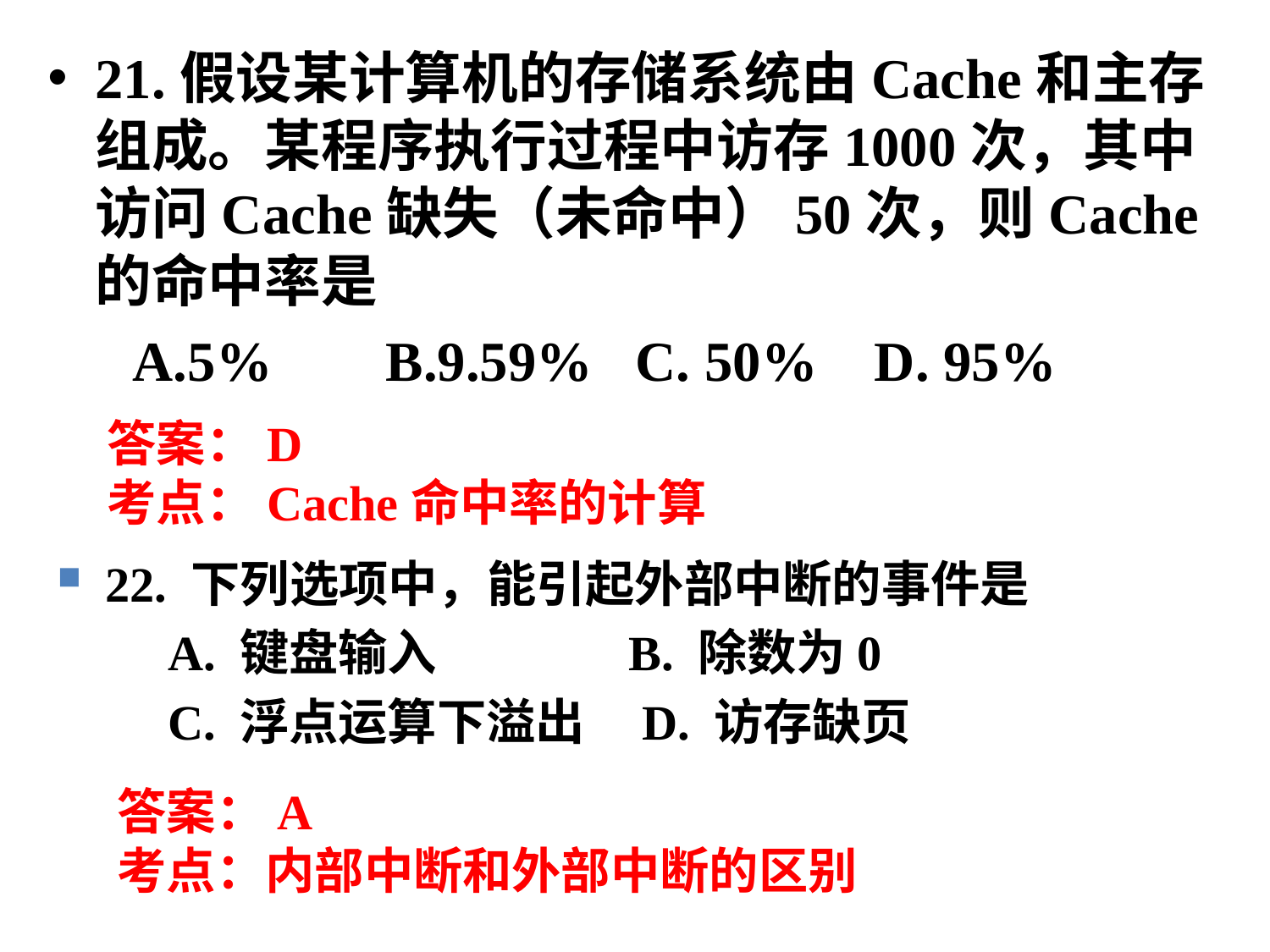

21.假设某计算机的存储系统由Cache和主存组成。某程序执行过程中访存1000次，其中访问Cache缺失（未命中）50次，则Cache的命中率是
      A.5%        B.9.59%   C. 50%    D. 95%
答案：D
考点：Cache命中率的计算
22. 下列选项中，能引起外部中断的事件是
         A. 键盘输入                B. 除数为0
         C. 浮点运算下溢出    D. 访存缺页
答案：A
考点：内部中断和外部中断的区别